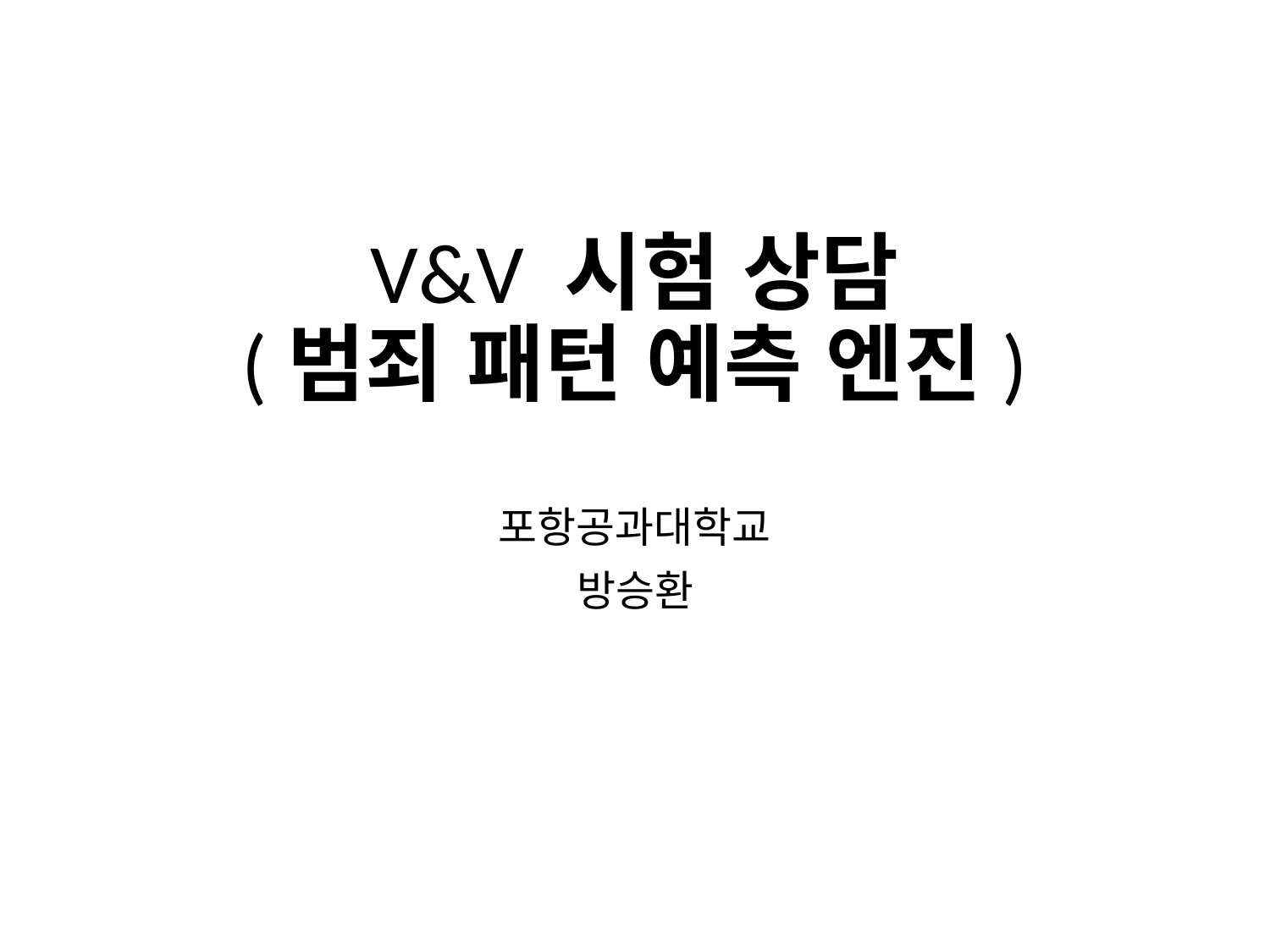

# V&V 시험 상담 (범죄 패턴 예측 엔진)
포항공과대학교
방승환